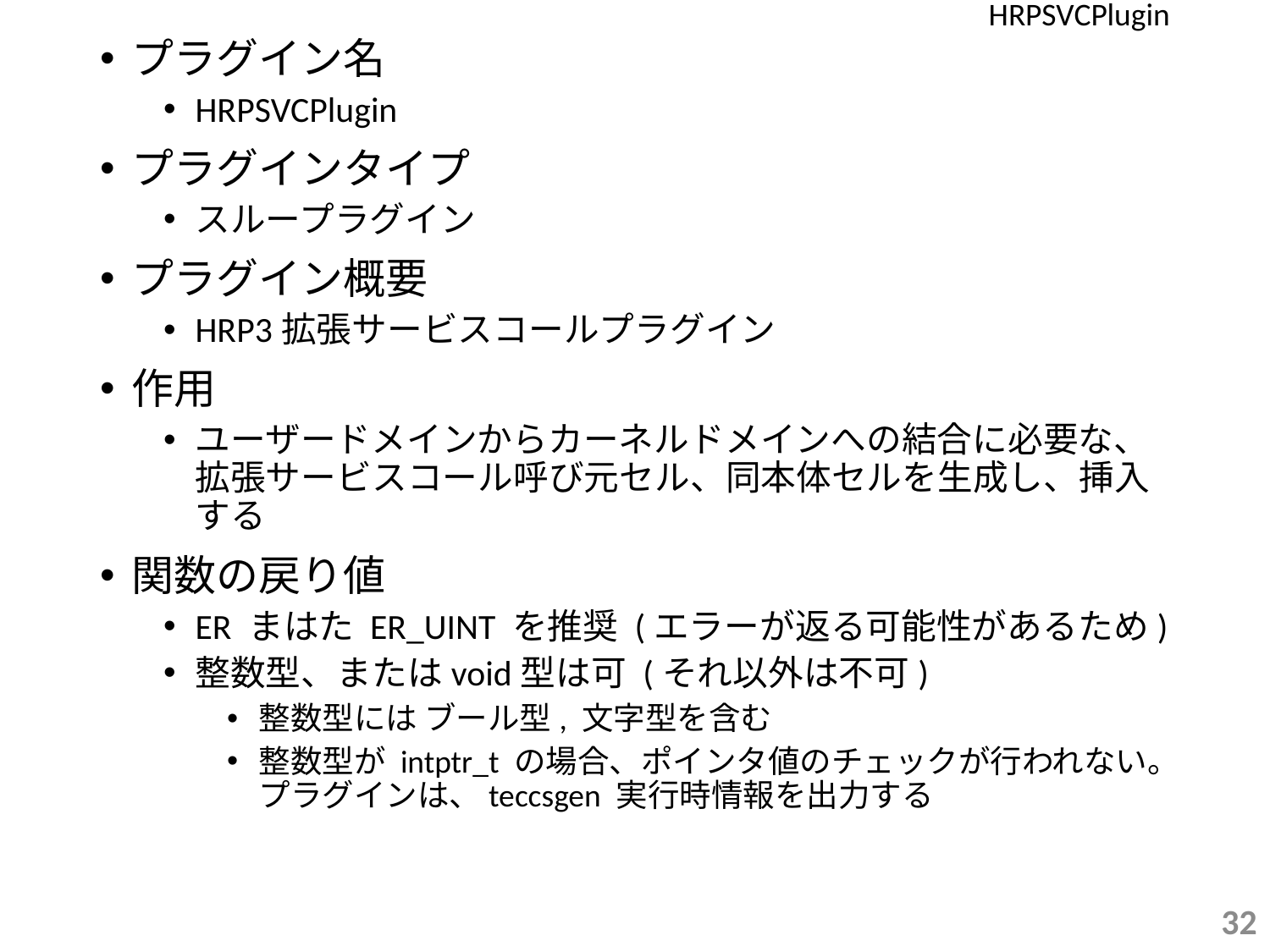

# HRPSVCPlugin
プラグイン名
HRPSVCPlugin
プラグインタイプ
スループラグイン
プラグイン概要
HRP3拡張サービスコールプラグイン
作用
ユーザードメインからカーネルドメインへの結合に必要な、拡張サービスコール呼び元セル、同本体セルを生成し、挿入する
関数の戻り値
ER まはた ER_UINT を推奨 (エラーが返る可能性があるため)
整数型、またはvoid型は可 (それ以外は不可)
整数型には ブール型, 文字型を含む
整数型が intptr_t の場合、ポインタ値のチェックが行われない。プラグインは、teccsgen 実行時情報を出力する

32